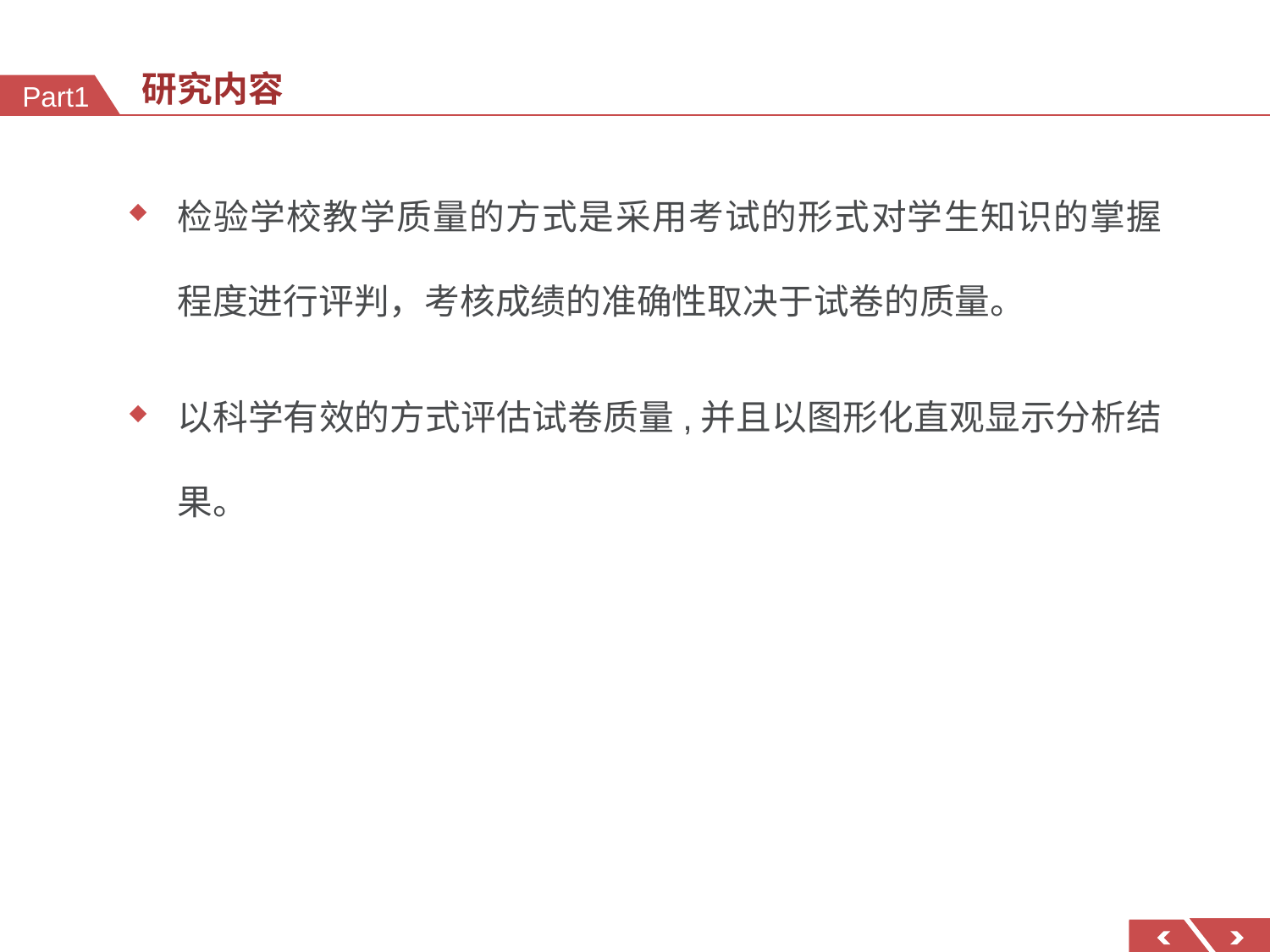

# 研究内容
检验学校教学质量的方式是采用考试的形式对学生知识的掌握程度进行评判，考核成绩的准确性取决于试卷的质量。
以科学有效的方式评估试卷质量,并且以图形化直观显示分析结果。